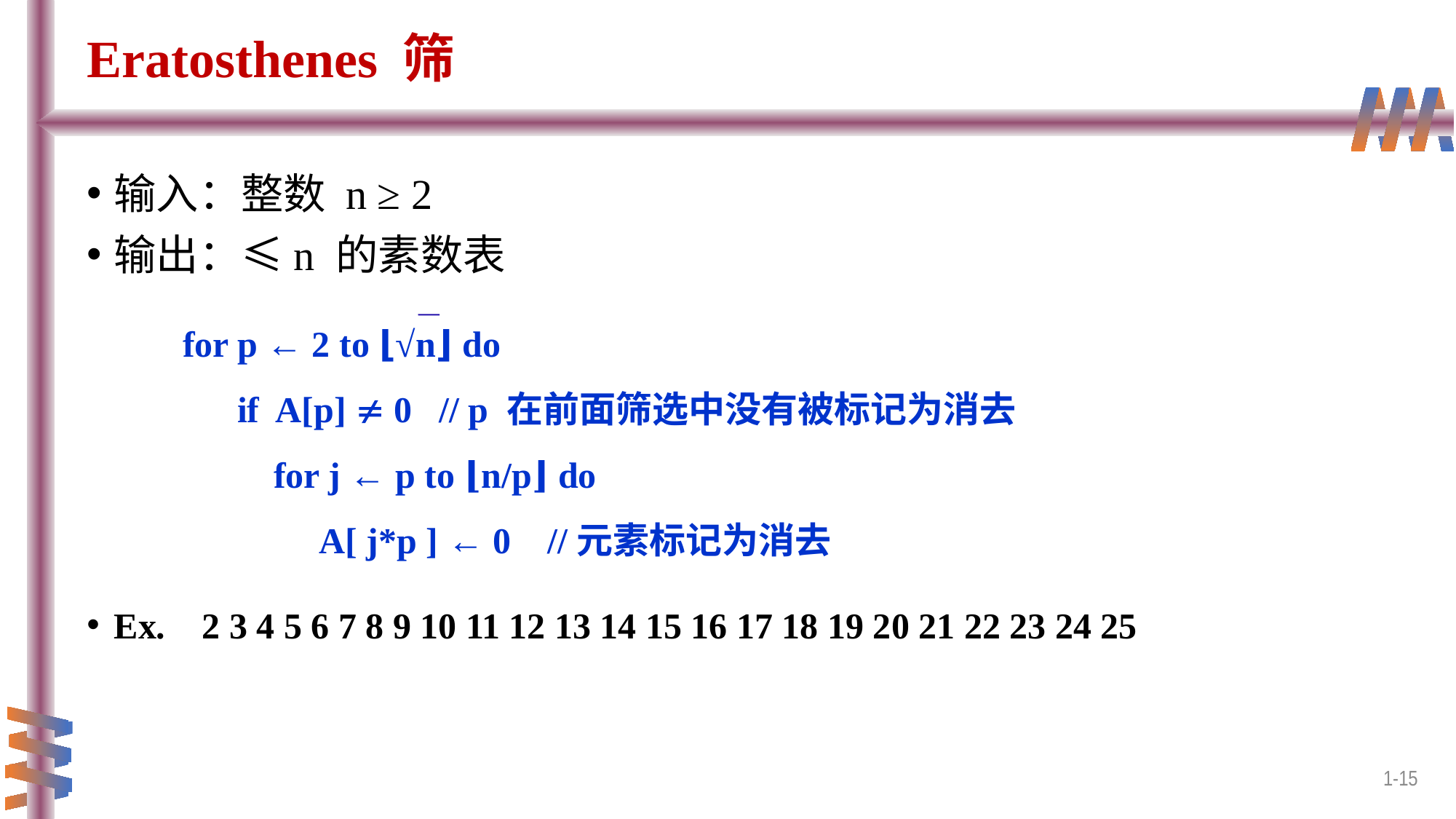

# Eratosthenes 筛
输入：整数 n ≥ 2
输出：≤n 的素数表

Ex.    2 3 4 5 6 7 8 9 10 11 12 13 14 15 16 17 18 19 20 21 22 23 24 25
for p ← 2 to ⌊√n⌋ do
      if  A[p] ≠ 0   // p 在前面筛选中没有被标记为消去
          for j ← p to ⌊n/p⌋ do
               A[ j*p ] ← 0    //元素标记为消去

1-15